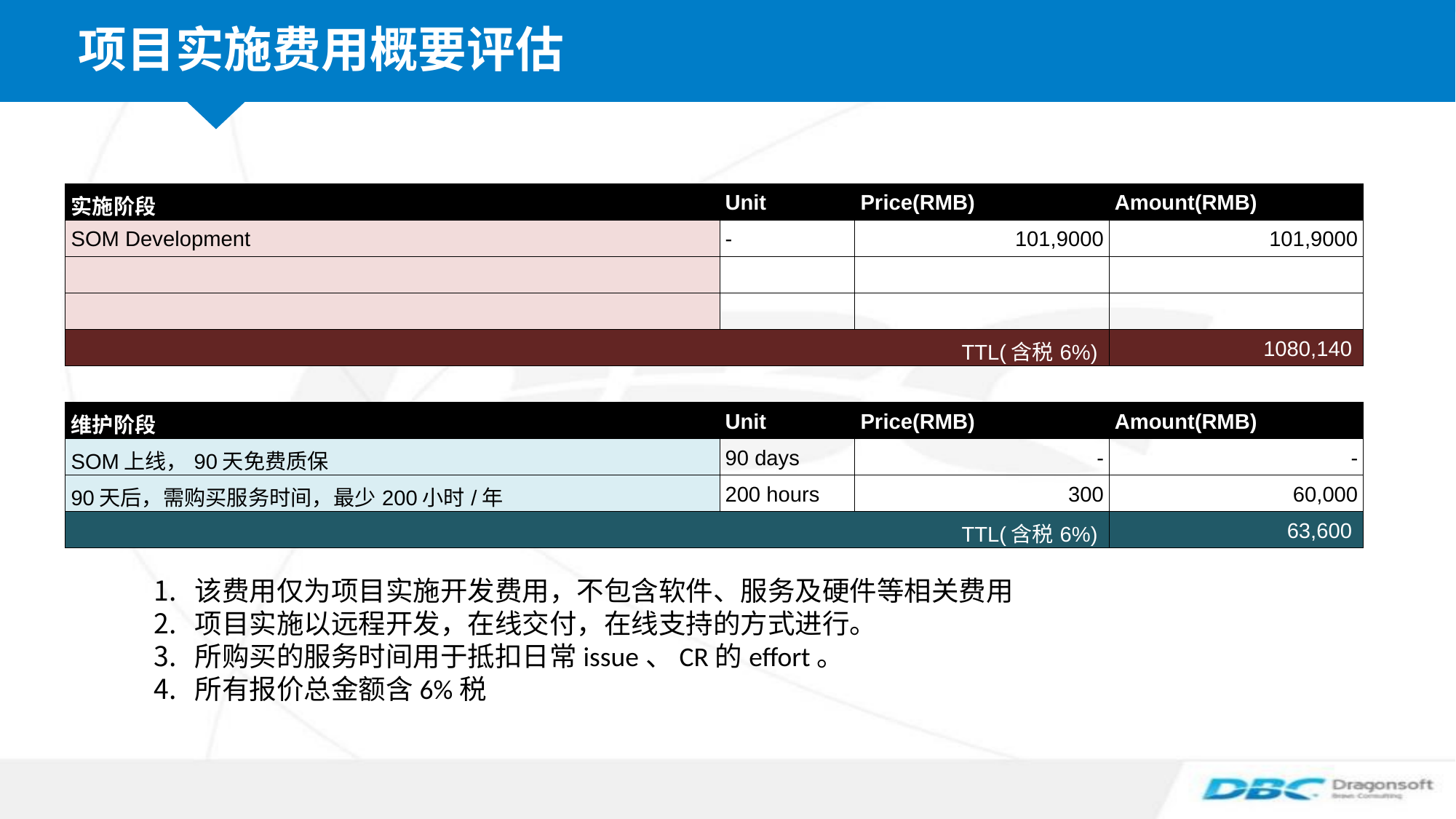

项目实施费用概要评估

| 实施阶段 | Unit | Price(RMB) | Amount(RMB) |
| --- | --- | --- | --- |
| SOM Development | - | 101,9000 | 101,9000 |
|  |  |  |  |
|  |  |  |  |
| TTL(含税6%) |  |  | 1080,140 |
|  |  |  |  |
| 维护阶段 | Unit | Price(RMB) | Amount(RMB) |
| SOM上线，90天免费质保 | 90 days | - | - |
| 90天后，需购买服务时间，最少200小时/年 | 200 hours | 300 | 60,000 |
| TTL(含税6%) |  |  | 63,600 |
该费用仅为项目实施开发费用，不包含软件、服务及硬件等相关费用
项目实施以远程开发，在线交付，在线支持的方式进行。
所购买的服务时间用于抵扣日常issue、CR的effort。
所有报价总金额含6%税